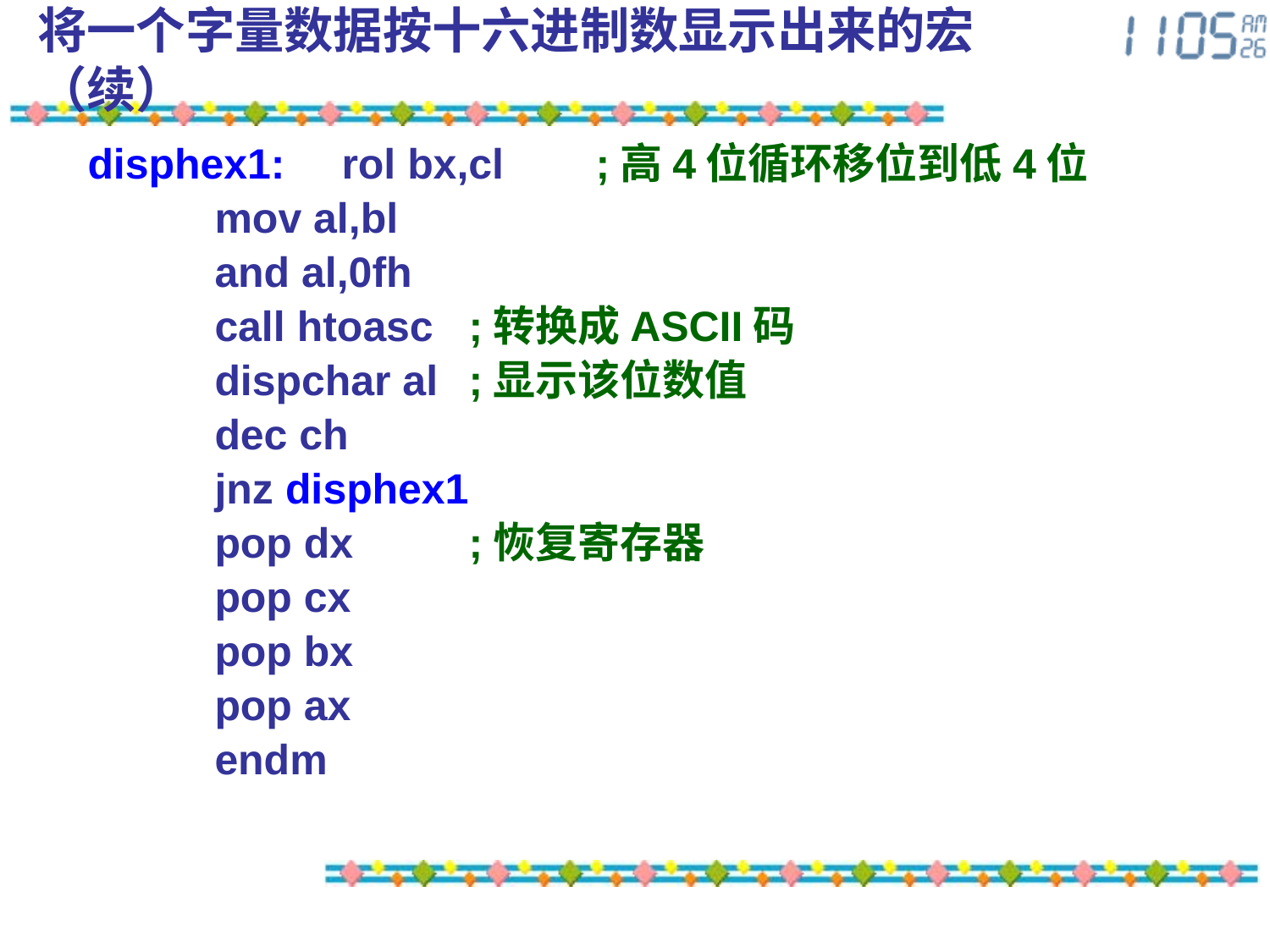

# 将一个字量数据按十六进制数显示出来的宏（续）
disphex1:	rol bx,cl	;高4位循环移位到低4位
	mov al,bl
	and al,0fh
	call htoasc	;转换成ASCII码
	dispchar al	;显示该位数值
	dec ch
	jnz disphex1
	pop dx	;恢复寄存器
	pop cx
	pop bx
	pop ax
	endm